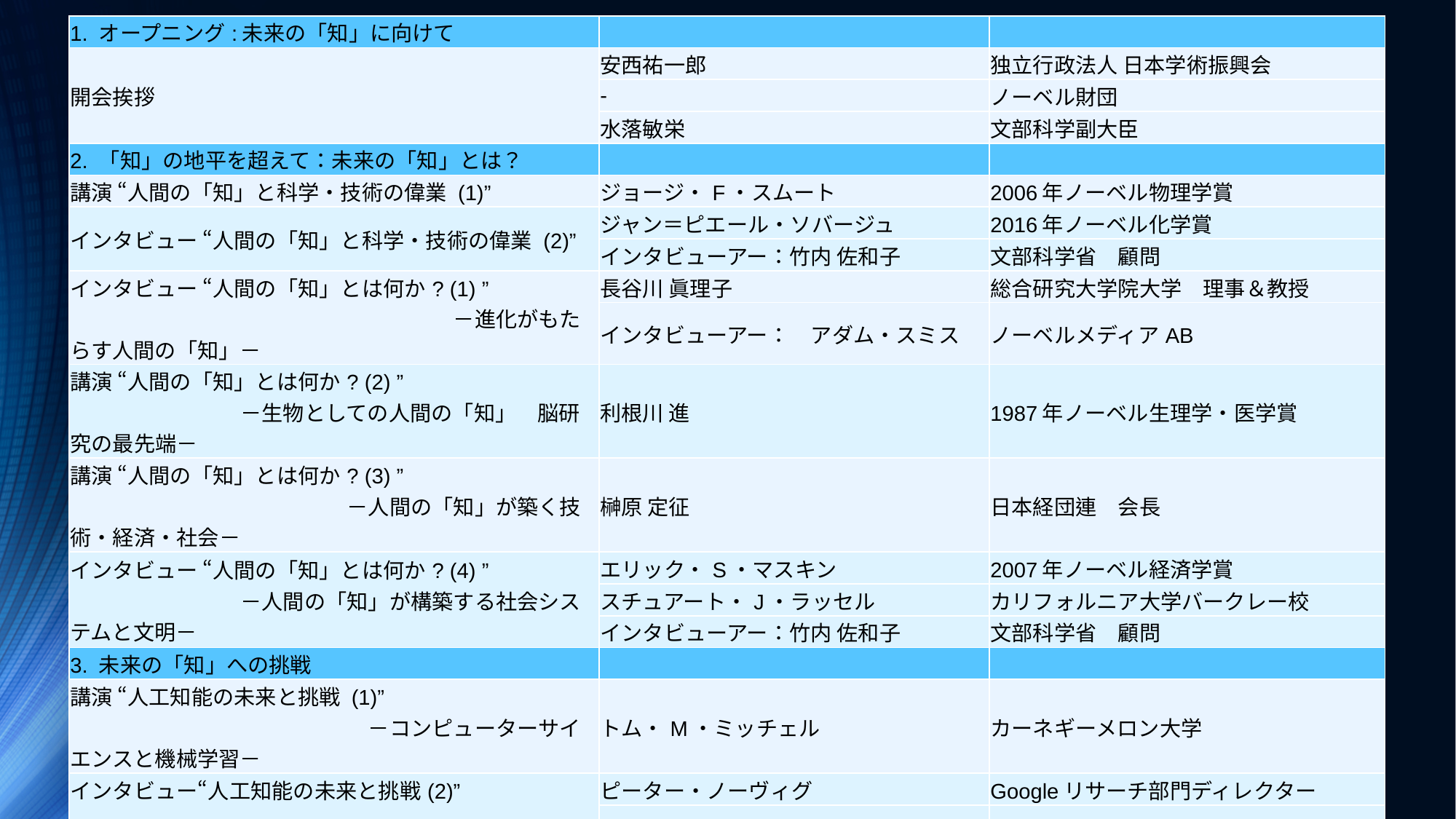

| 1. オープニング:未来の「知」に向けて |  |  |
| --- | --- | --- |
| 開会挨拶 | 安西祐一郎 | 独立行政法人 日本学術振興会 |
|  | - | ノーベル財団 |
|  | 水落敏栄 | 文部科学副大臣 |
| 2. 「知」の地平を超えて：未来の「知」とは？ |  |  |
| 講演 “人間の「知」と科学・技術の偉業 (1)” | ジョージ・F・スムート | 2006年ノーベル物理学賞 |
| インタビュー “人間の「知」と科学・技術の偉業 (2)” | ジャン＝ピエール・ソバージュ | 2016年ノーベル化学賞 |
|  | インタビューアー：竹内 佐和子 | 文部科学省　顧問 |
| インタビュー “人間の「知」とは何か? (1) ” 　　　　　　　　　　　　　　　　　　－進化がもたらす人間の「知」－ | 長谷川 眞理子 | 総合研究大学院大学　理事＆教授 |
|  | インタビューアー：　アダム・スミス | ノーベルメディアAB |
| 講演 “人間の「知」とは何か? (2) ” 　　　　　　　　－生物としての人間の「知」　脳研究の最先端－ | 利根川 進 | 1987年ノーベル生理学・医学賞 |
| 講演 “人間の「知」とは何か? (3) ” 　　　　　　　　　　　　　－人間の「知」が築く技術・経済・社会－ | 榊原 定征 | 日本経団連　会長 |
| インタビュー “人間の「知」とは何か? (4) ” 　　　　　　　　－人間の「知」が構築する社会システムと文明－ | エリック・S・マスキン | 2007年ノーベル経済学賞 |
|  | スチュアート・J・ラッセル | カリフォルニア大学バークレー校 |
|  | インタビューアー：竹内 佐和子 | 文部科学省　顧問 |
| 3. 未来の「知」への挑戦 |  |  |
| 講演 “人工知能の未来と挑戦 (1)” 　　　　　　　　　　　　　　－コンピューターサイエンスと機械学習－ | トム・M・ミッチェル | カーネギーメロン大学 |
| インタビュー“人工知能の未来と挑戦(2)” 　　　　　　　　　　　　　　　　　　　　　　　－機械学習と脳科学－ | ピーター・ノーヴィグ | Googleリサーチ部門ディレクター |
|  | インタビューアー：川人 光男 | 脳情報通信総合研究所（ATR)所長 |
| 対談 “科学技術の挑戦(1)” | 金出 武雄 | カーネギーメロン大学 |
|  | ジャネット・M・ウィン | マイクロソフトリサーチ/カーネギー大学 |
| パネルディスカッション “科学技術の挑戦(2)” | エドバルド・I・モーセル | 2014年ノーベル生理学・医学賞 |
|  | ニコル・デュワンドル | 欧州委員会共同研究センター |
|  | フランク・A・パスカル | メリーランド大学 |
|  | モデレーター：アダム・スミス | ノーベルメディアAB |
| インタビュー “人間のこころ” | 横田 南嶺 | 臨済宗大本山円覚寺派　管長 |
|  | インタビューアー：美馬 のゆり | 日本科学未来館　元副館長 |
# 内容